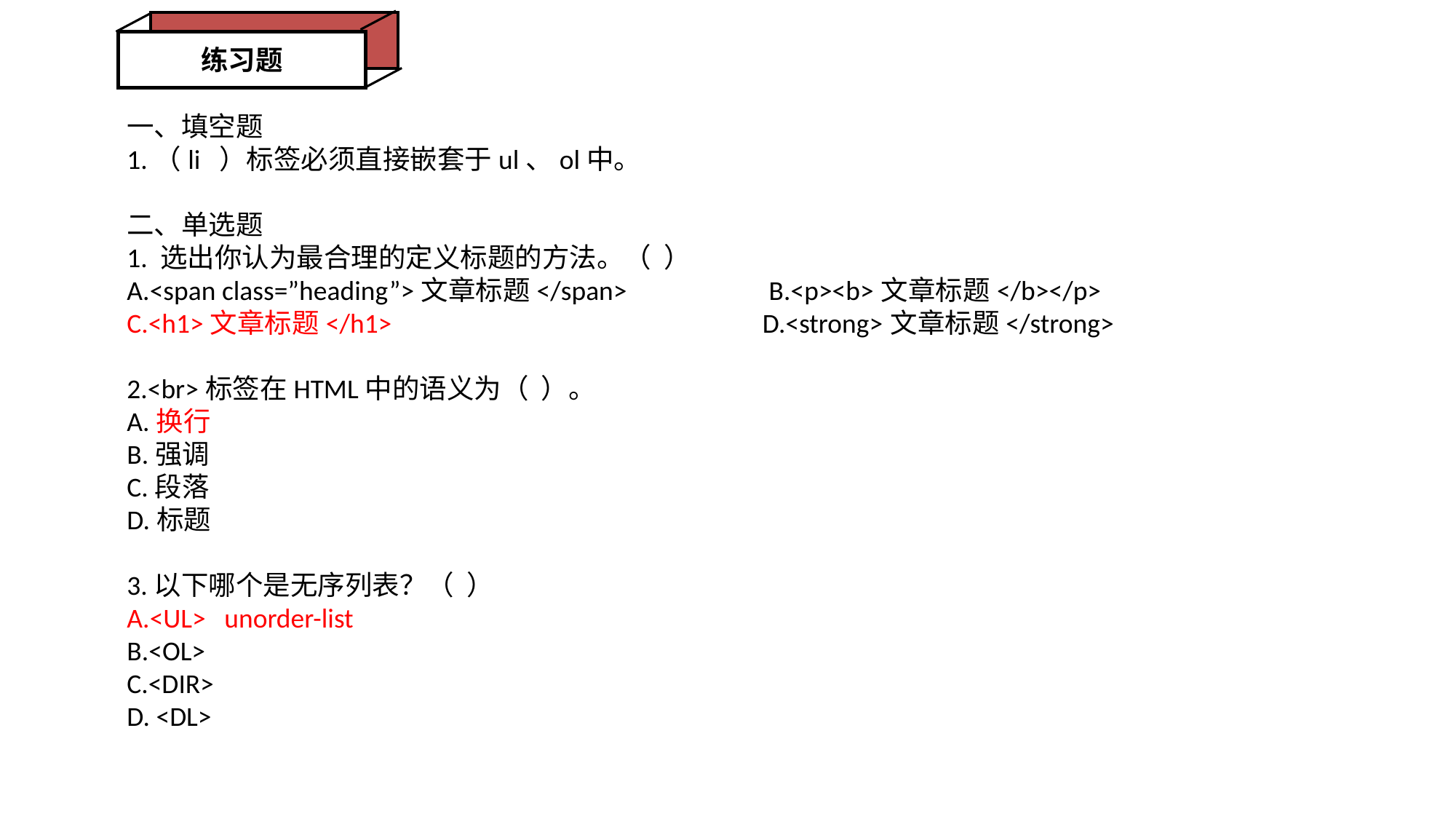

练习题
一、填空题
1.（li  ）标签必须直接嵌套于ul、ol中。

二、单选题
1. 选出你认为最合理的定义标题的方法。（  ）
A.<span class=”heading”>文章标题</span>                       B.<p><b>文章标题</b></p>
C.<h1>文章标题</h1>                                                            D.<strong>文章标题</strong>

2.<br>标签在HTML中的语义为（  ）。
A.换行
B.强调
C.段落
D.标题

3.以下哪个是无序列表？（  ）
A.<UL>   unorder-list
B.<OL>
C.<DIR>
D. <DL>